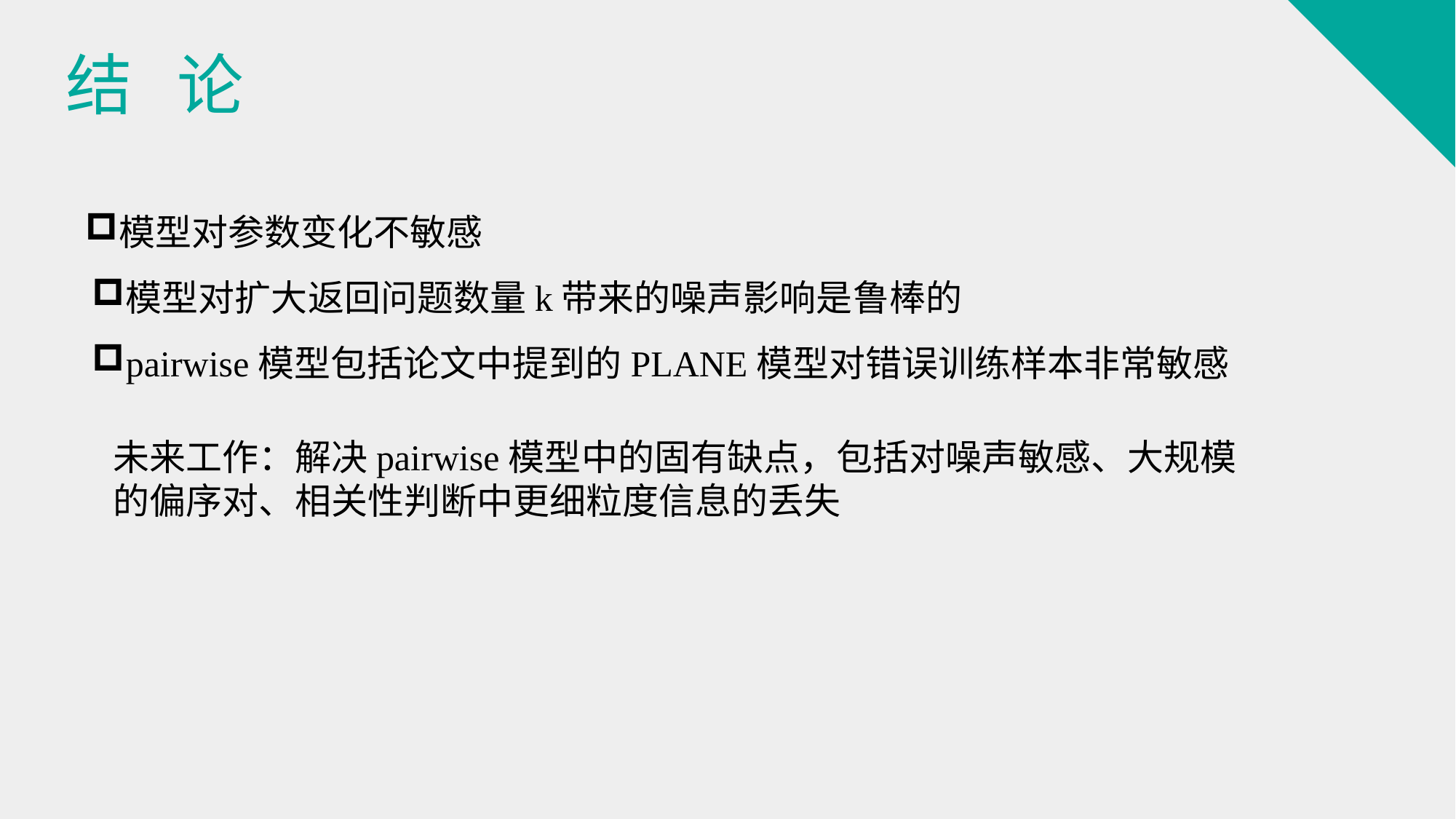

# 结   论
模型对参数变化不敏感
模型对扩大返回问题数量k带来的噪声影响是鲁棒的
pairwise模型包括论文中提到的PLANE模型对错误训练样本非常敏感
未来工作：解决pairwise模型中的固有缺点，包括对噪声敏感、大规模的偏序对、相关性判断中更细粒度信息的丢失